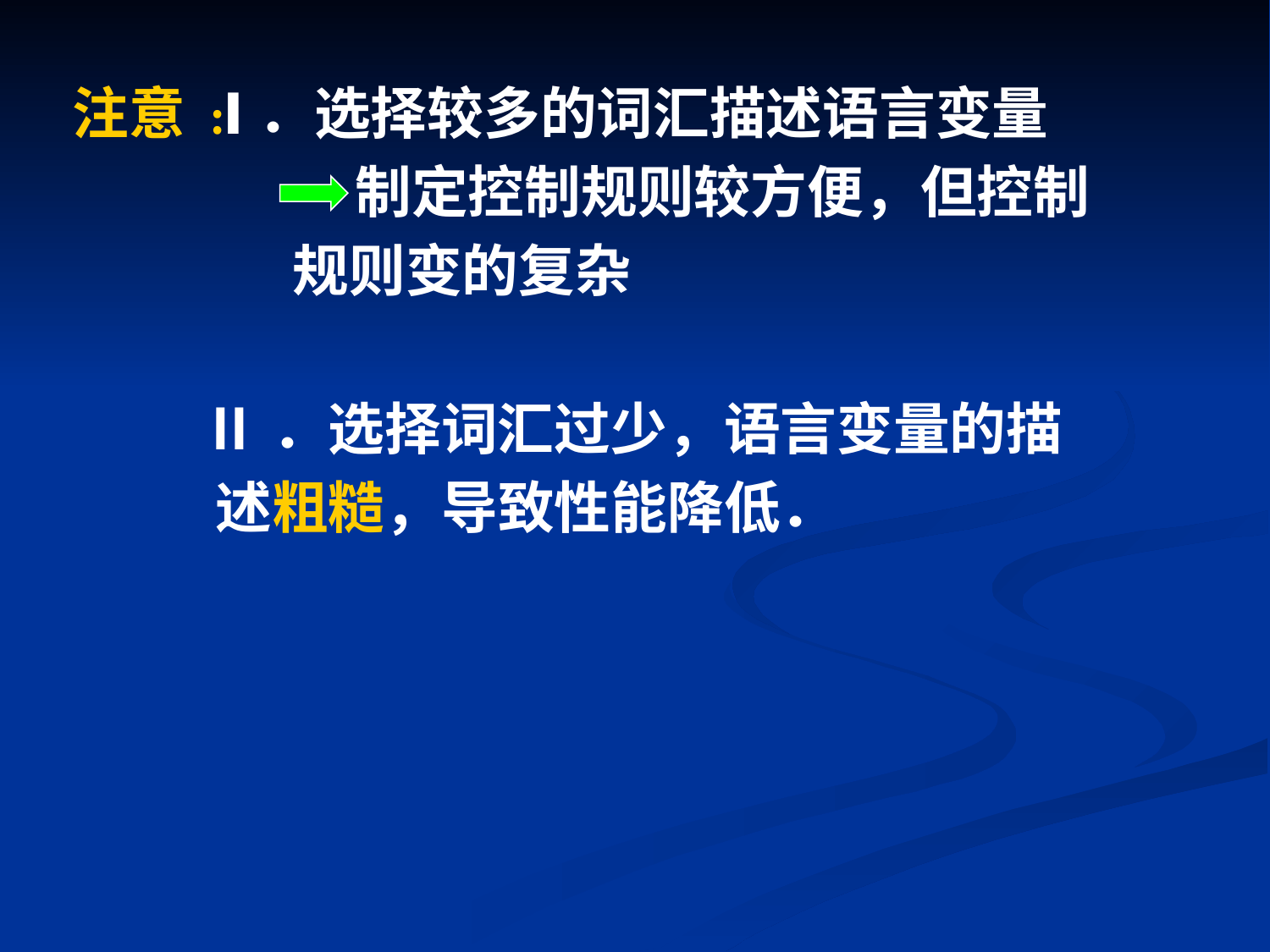

注意 :Ⅰ．选择较多的词汇描述语言变量
　　　　　制定控制规则较方便，但控制
                规则变的复杂

          Ⅱ．选择词汇过少，语言变量的描
          述粗糙，导致性能降低．